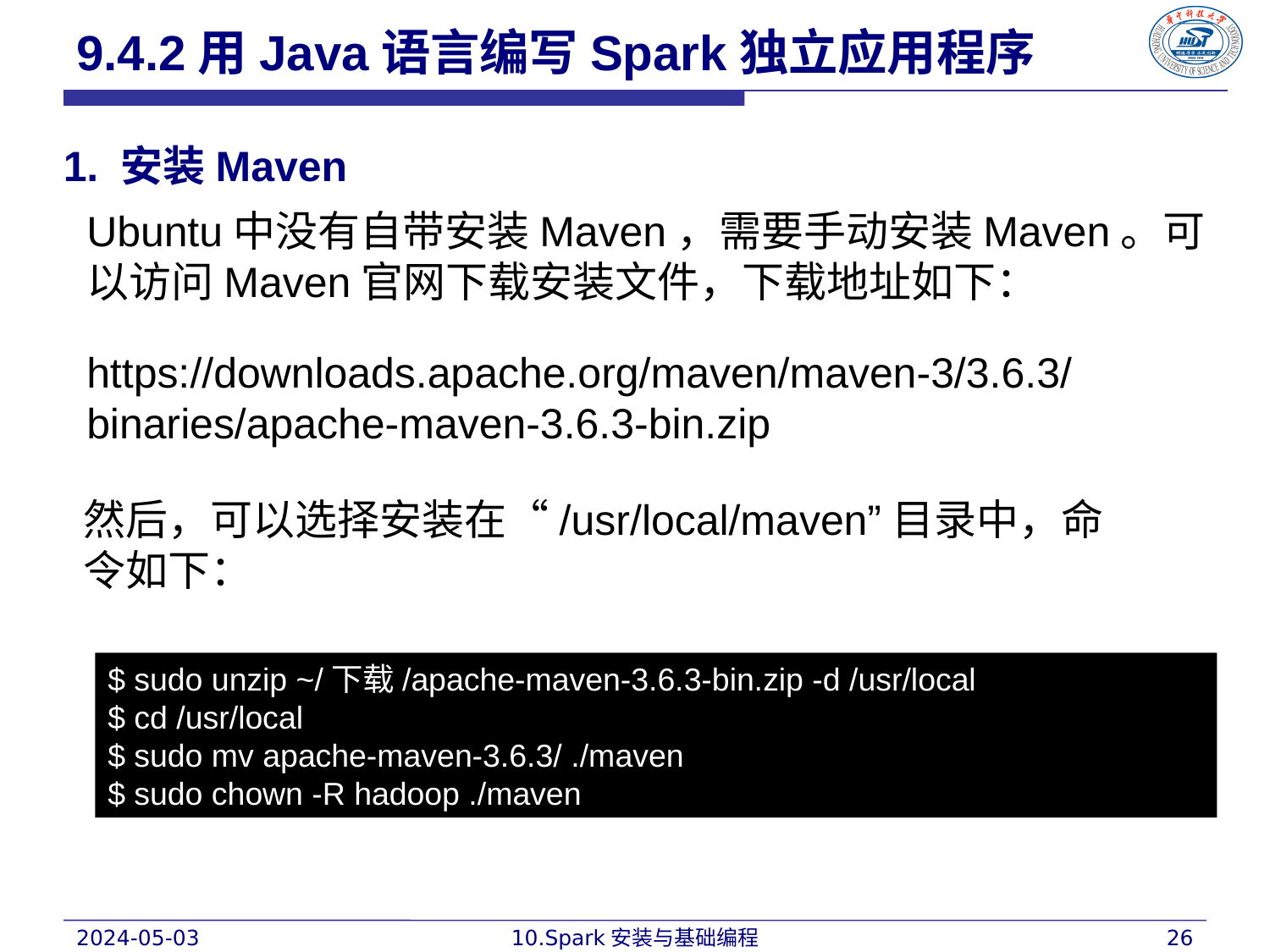

9.4.2用Java语言编写Spark独立应用程序
1. 安装Maven
Ubuntu中没有自带安装Maven，需要手动安装Maven。可以访问Maven官网下载安装文件，下载地址如下：
https://downloads.apache.org/maven/maven-3/3.6.3/binaries/apache-maven-3.6.3-bin.zip
然后，可以选择安装在“/usr/local/maven”目录中，命令如下：
$ sudo unzip ~/下载/apache-maven-3.6.3-bin.zip -d /usr/local
$ cd /usr/local
$ sudo mv apache-maven-3.6.3/ ./maven
$ sudo chown -R hadoop ./maven
2024-05-03
10.Spark安装与基础编程
26